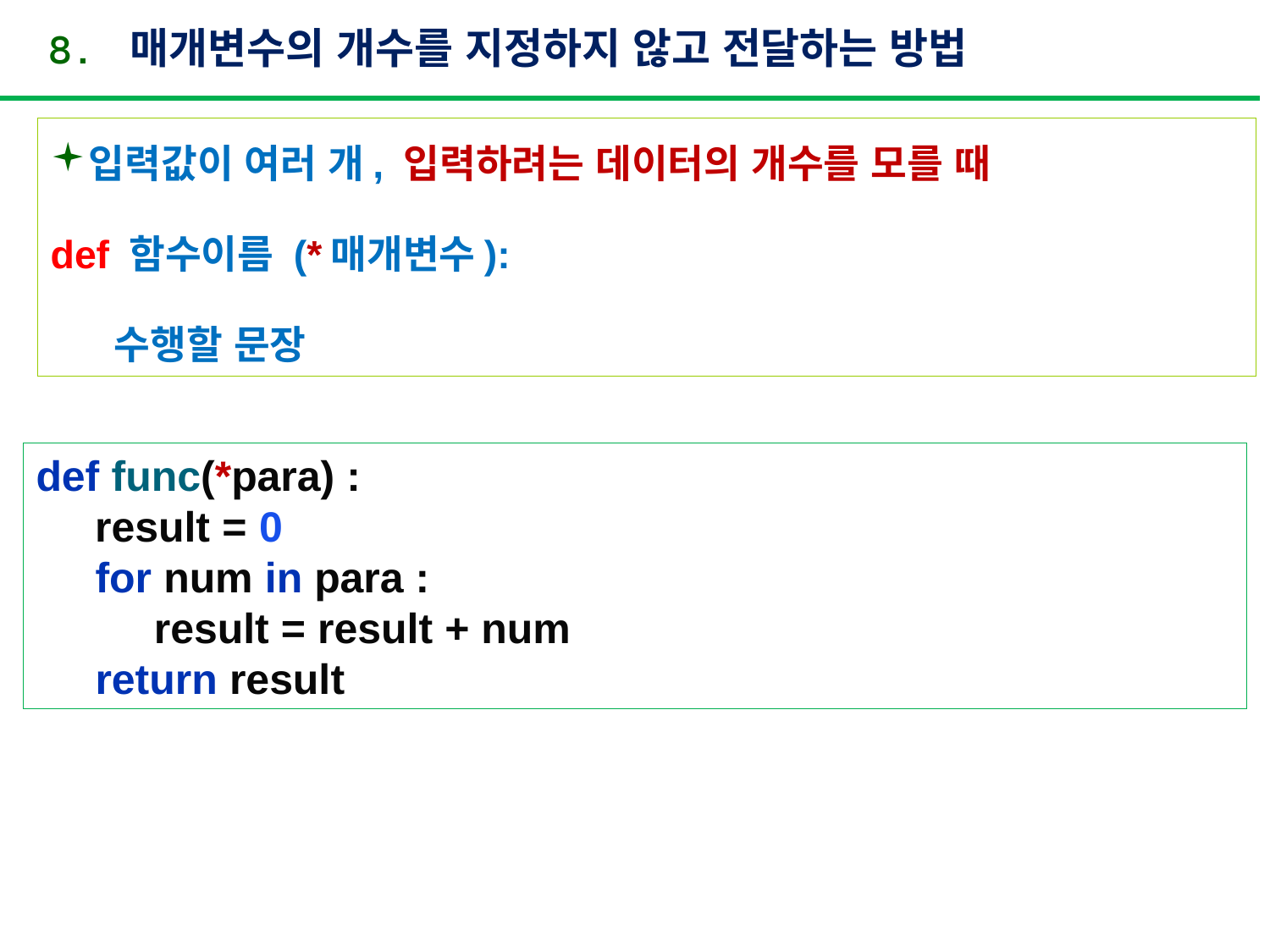

# 8. 매개변수의 개수를 지정하지 않고 전달하는 방법
입력값이 여러 개, 입력하려는 데이터의 개수를 모를 때
def 함수이름 (*매개변수):
     수행할 문장
def func(*para) :
     result = 0
     for num in para :
          result = result + num
     return result